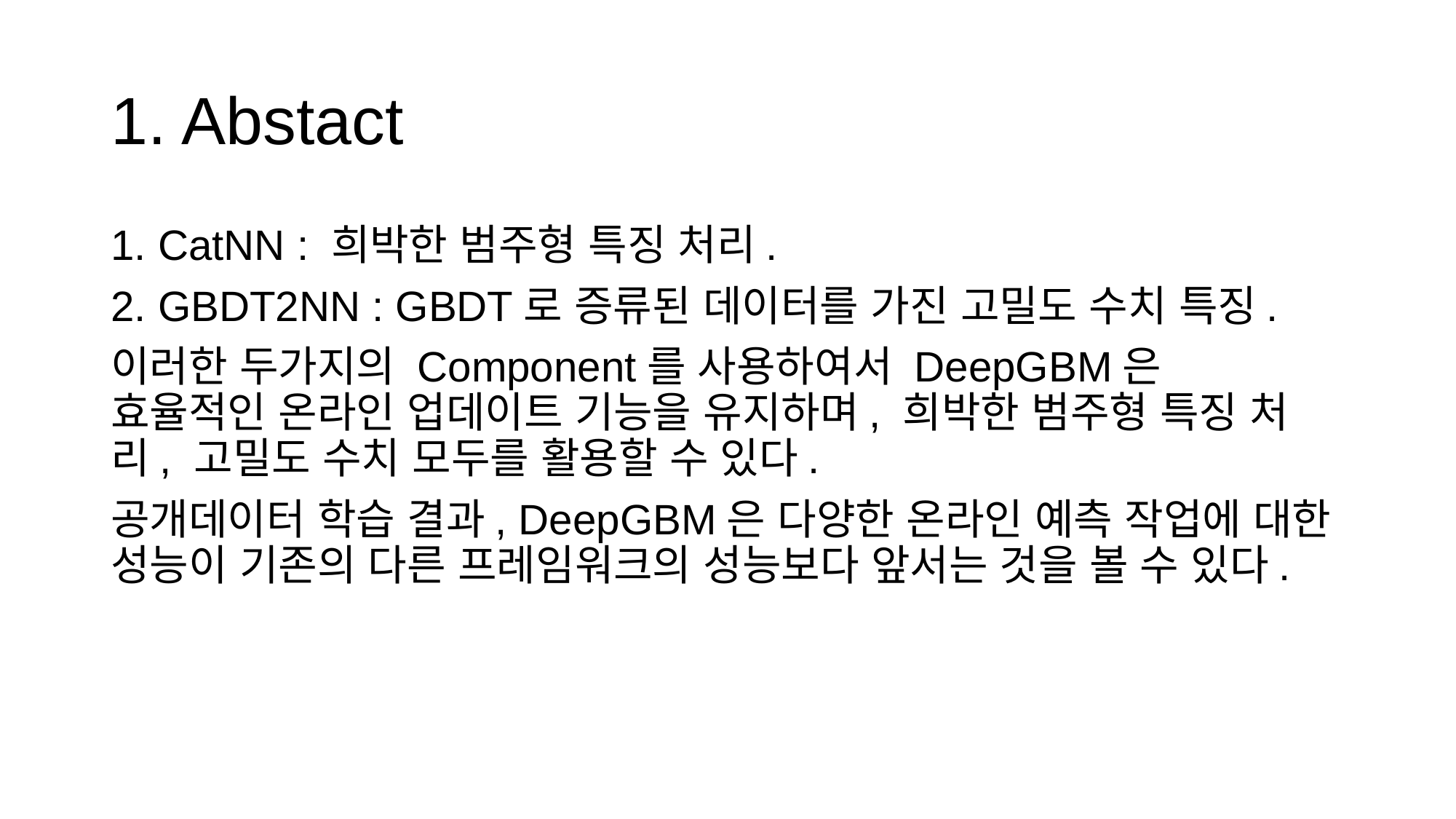

# 1. Abstact
1. CatNN : 희박한 범주형 특징 처리.
2. GBDT2NN : GBDT로 증류된 데이터를 가진 고밀도 수치 특징.
이러한 두가지의 Component를 사용하여서 DeepGBM은
효율적인 온라인 업데이트 기능을 유지하며, 희박한 범주형 특징 처리, 고밀도 수치 모두를 활용할 수 있다.
공개데이터 학습 결과, DeepGBM은 다양한 온라인 예측 작업에 대한 성능이 기존의 다른 프레임워크의 성능보다 앞서는 것을 볼 수 있다.